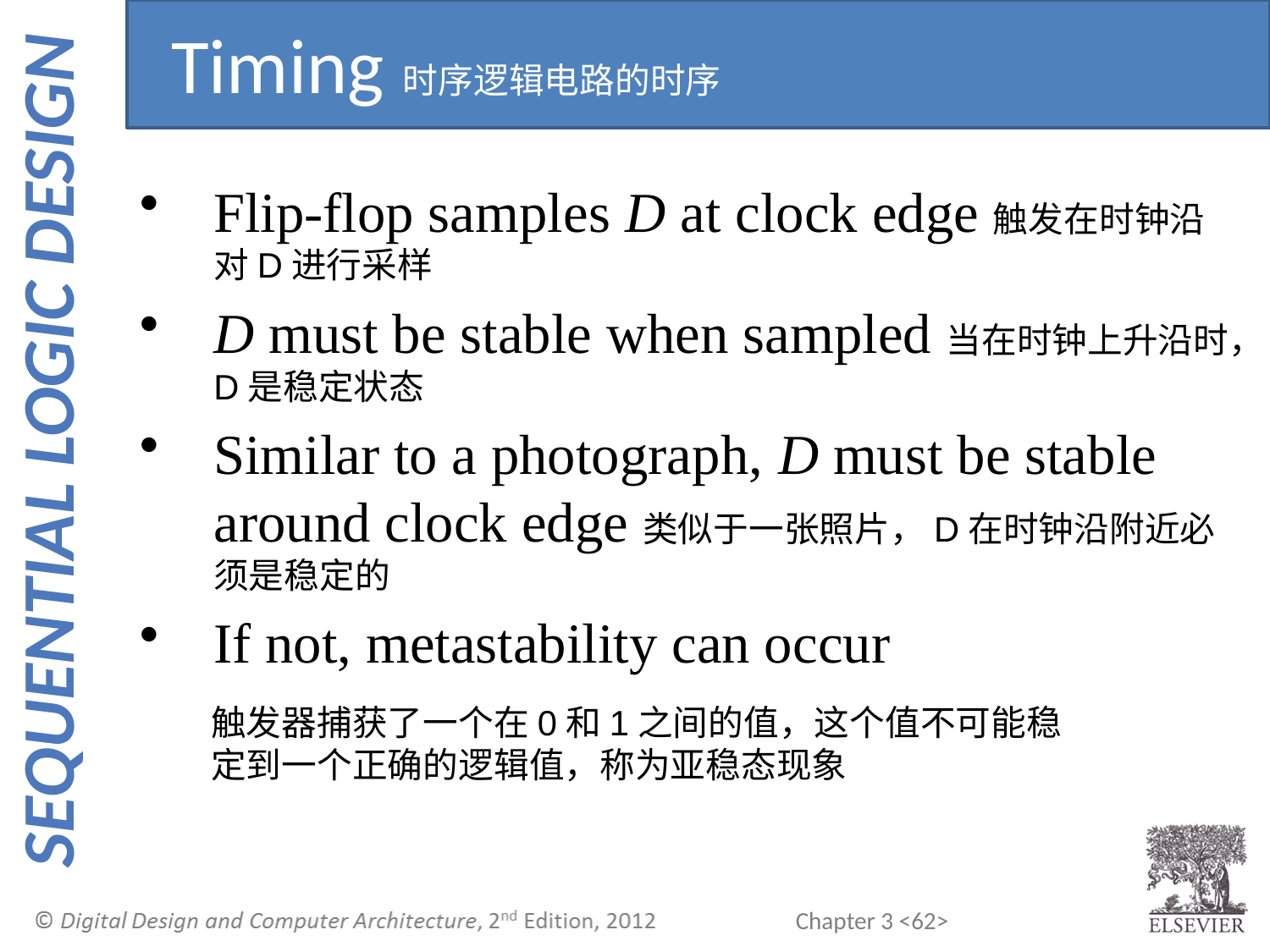

Timing时序逻辑电路的时序
Flip-flop samples D at clock edge触发在时钟沿对D进行采样
D must be stable when sampled当在时钟上升沿时，D是稳定状态
Similar to a photograph, D must be stable around clock edge类似于一张照片，D在时钟沿附近必须是稳定的
If not, metastability can occur
触发器捕获了一个在0和1之间的值，这个值不可能稳定到一个正确的逻辑值，称为亚稳态现象